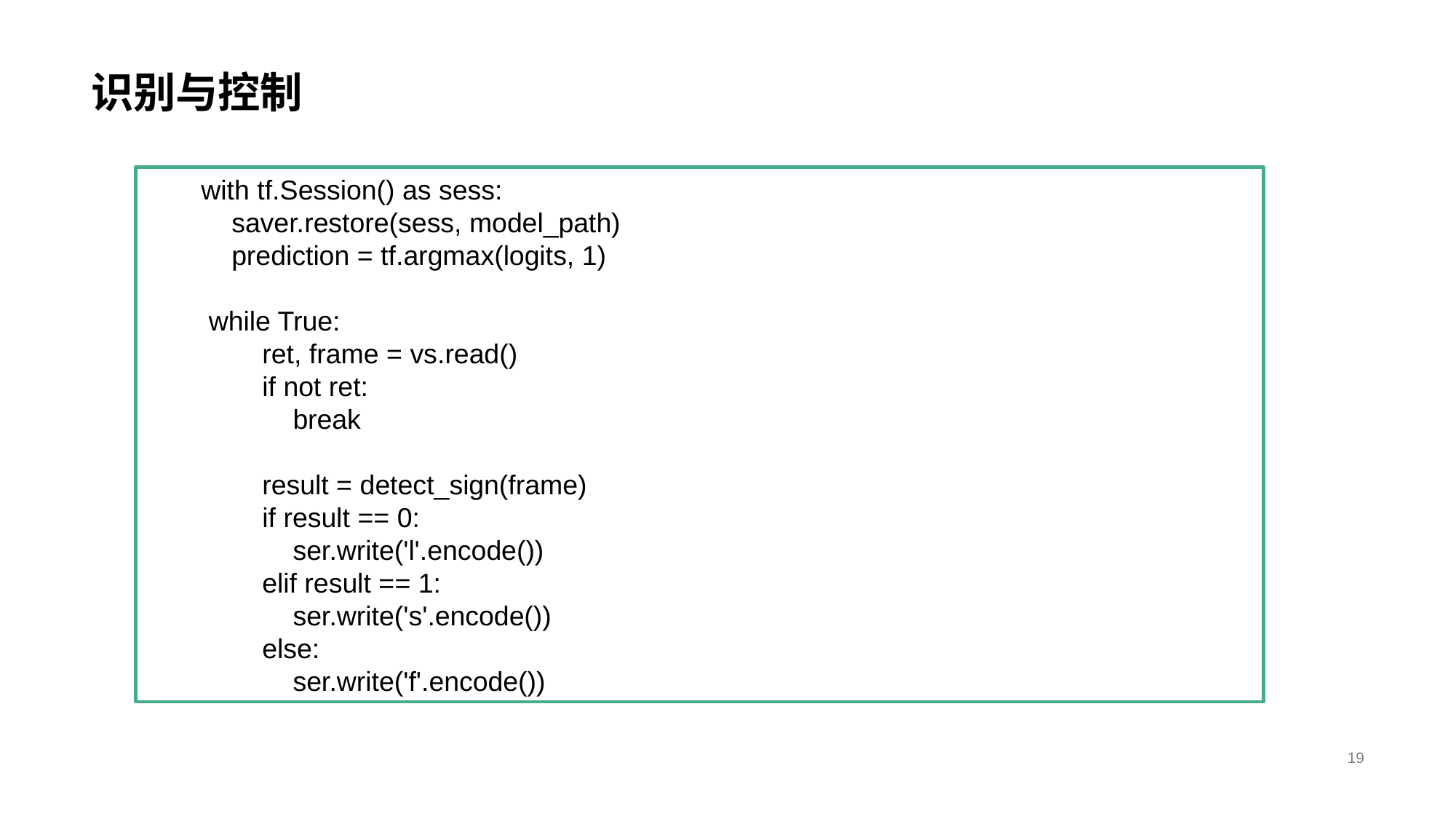

# 识别与控制
with tf.Session() as sess:
    saver.restore(sess, model_path)
    prediction = tf.argmax(logits, 1)

 while True:
        ret, frame = vs.read()
        if not ret:
            break

        result = detect_sign(frame)
        if result == 0:
            ser.write('l'.encode())
        elif result == 1:
            ser.write('s'.encode())
        else:
            ser.write('f'.encode())
19